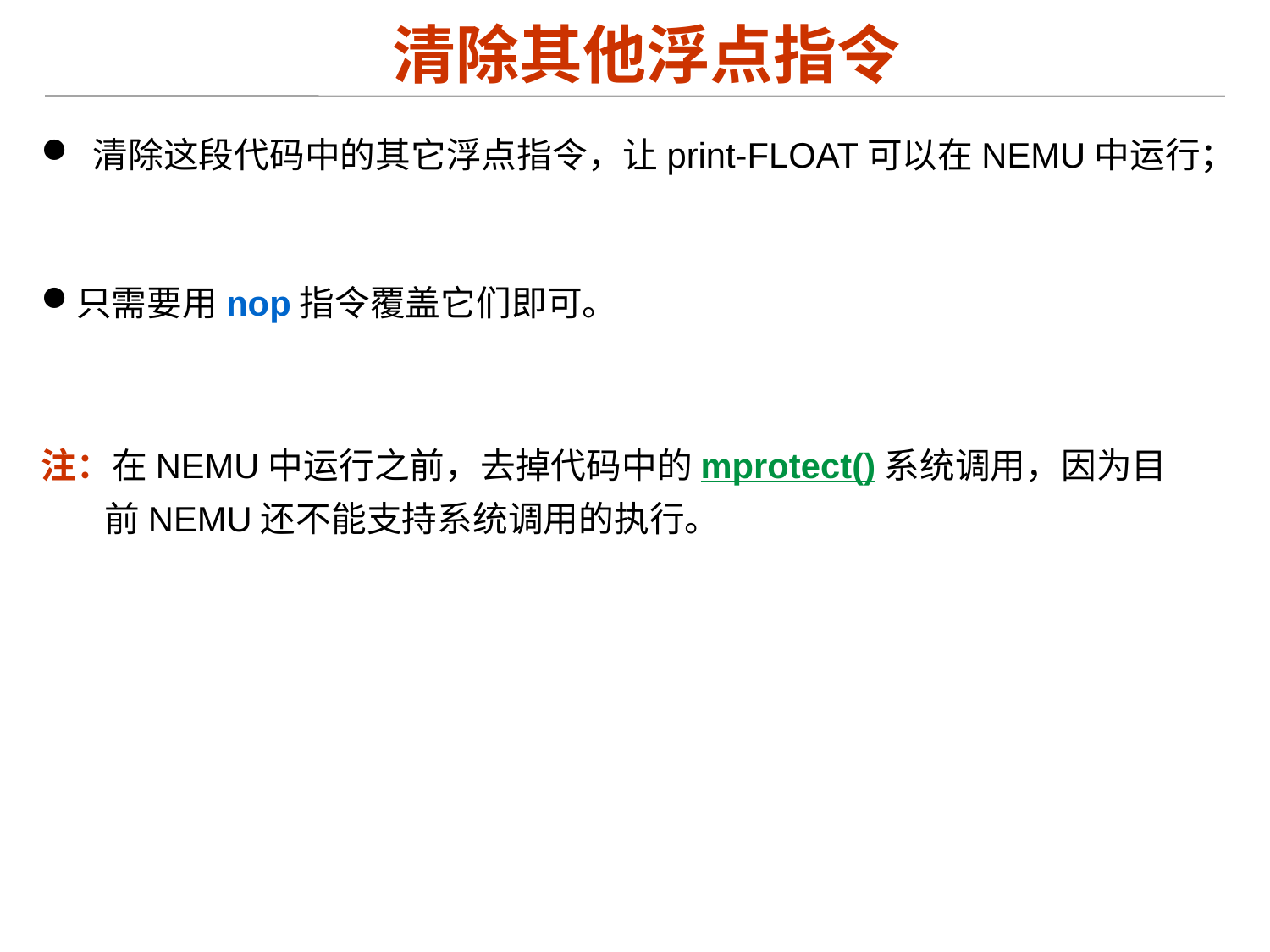

# 清除其他浮点指令
 清除这段代码中的其它浮点指令，让print-FLOAT可以在NEMU中运行；

只需要用nop指令覆盖它们即可。
注：在NEMU中运行之前，去掉代码中的mprotect()系统调用，因为目
       前NEMU还不能支持系统调用的执行。